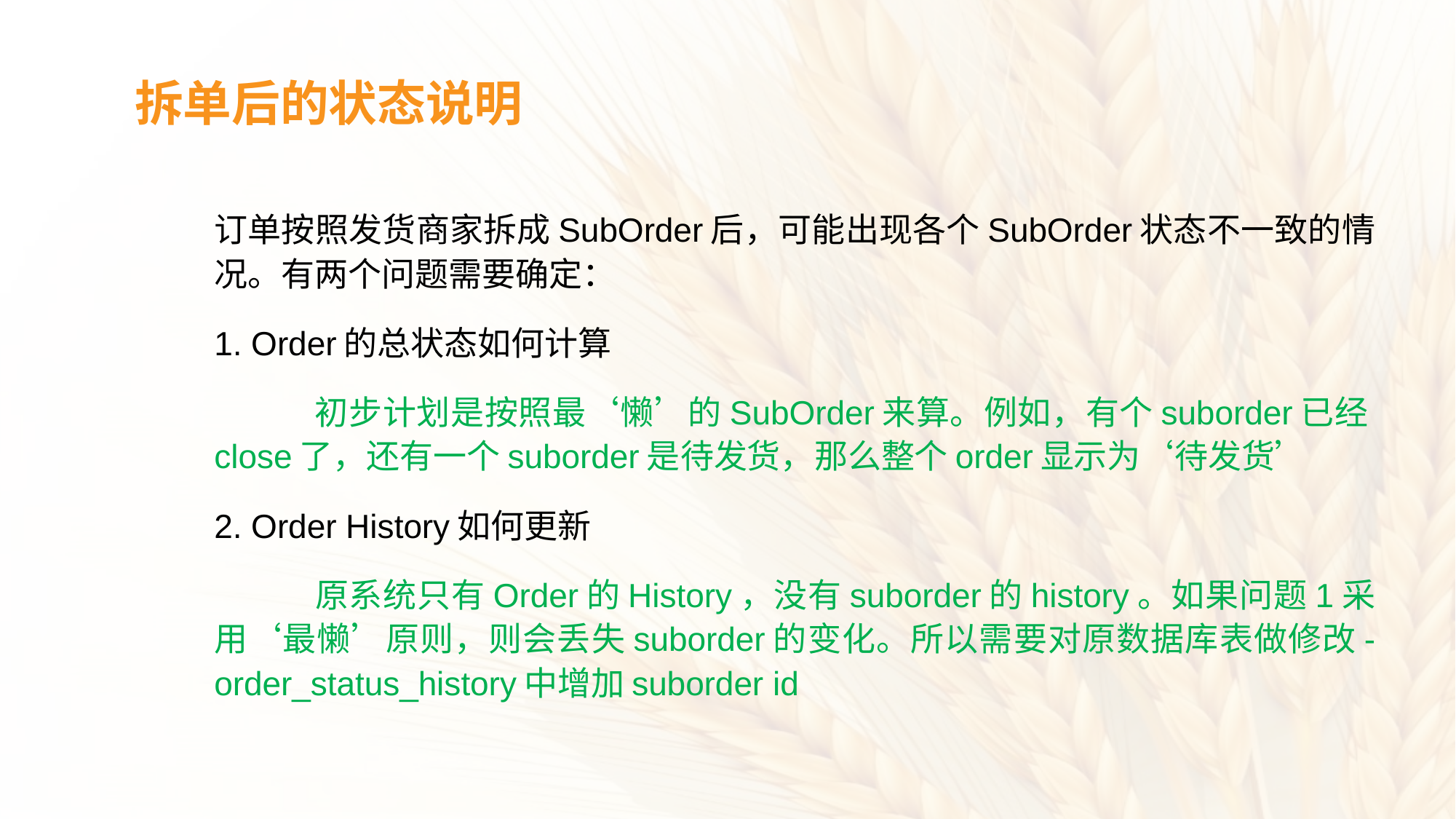

# 拆单后的状态说明
订单按照发货商家拆成SubOrder后，可能出现各个SubOrder状态不一致的情况。有两个问题需要确定：
1. Order的总状态如何计算
	初步计划是按照最‘懒’的SubOrder来算。例如，有个suborder已经close了，还有一个suborder是待发货，那么整个order显示为‘待发货’
2. Order History如何更新
	原系统只有Order的History，没有suborder的history。如果问题1采用‘最懒’原则，则会丢失suborder的变化。所以需要对原数据库表做修改-order_status_history中增加suborder id